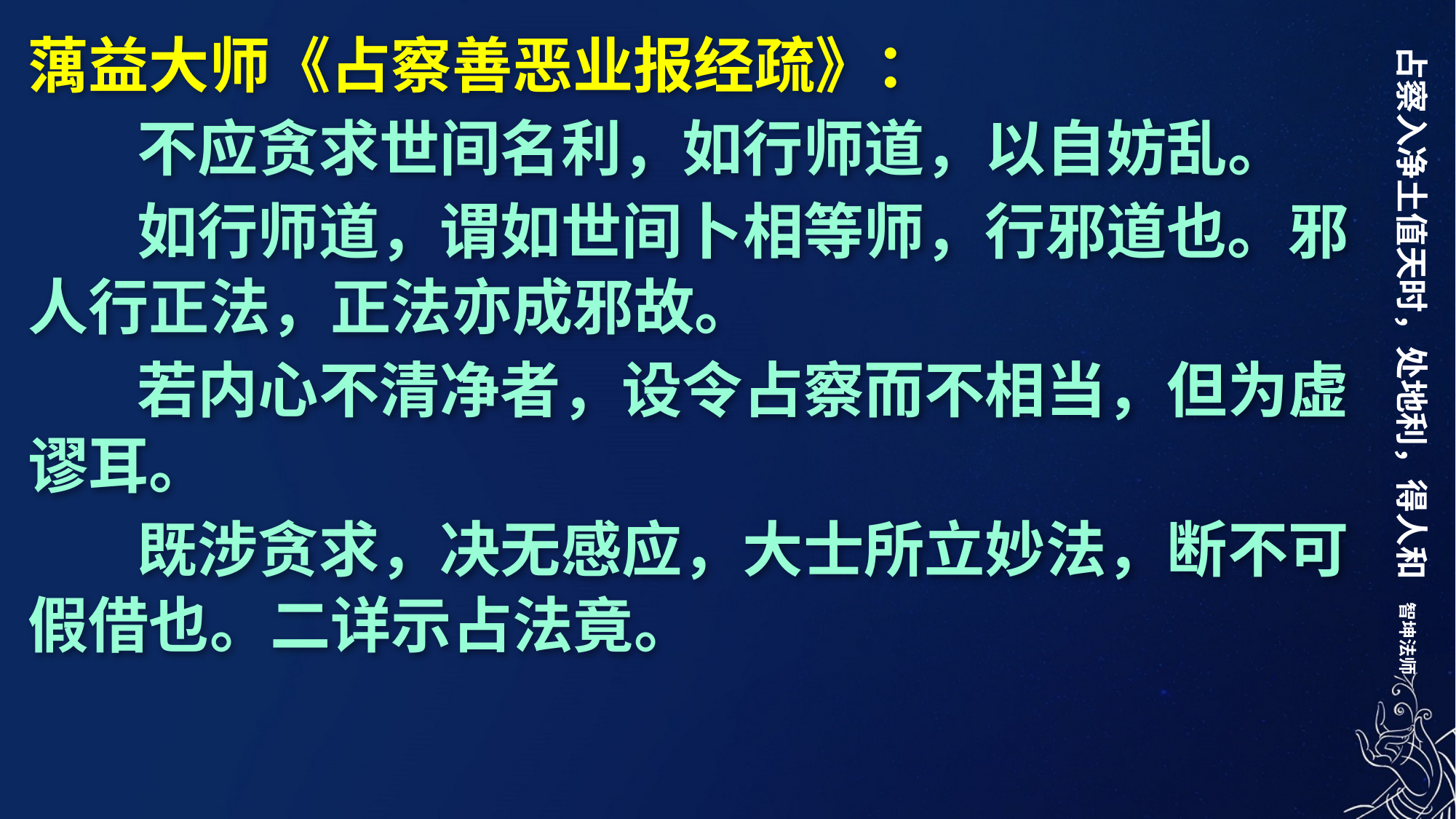

蕅益大师《占察善恶业报经疏》：
	不应贪求世间名利，如行师道，以自妨乱。
	如行师道，谓如世间卜相等师，行邪道也。邪人行正法，正法亦成邪故。
	若内心不清净者，设令占察而不相当，但为虚谬耳。
	既涉贪求，决无感应，大士所立妙法，断不可假借也。二详示占法竟。